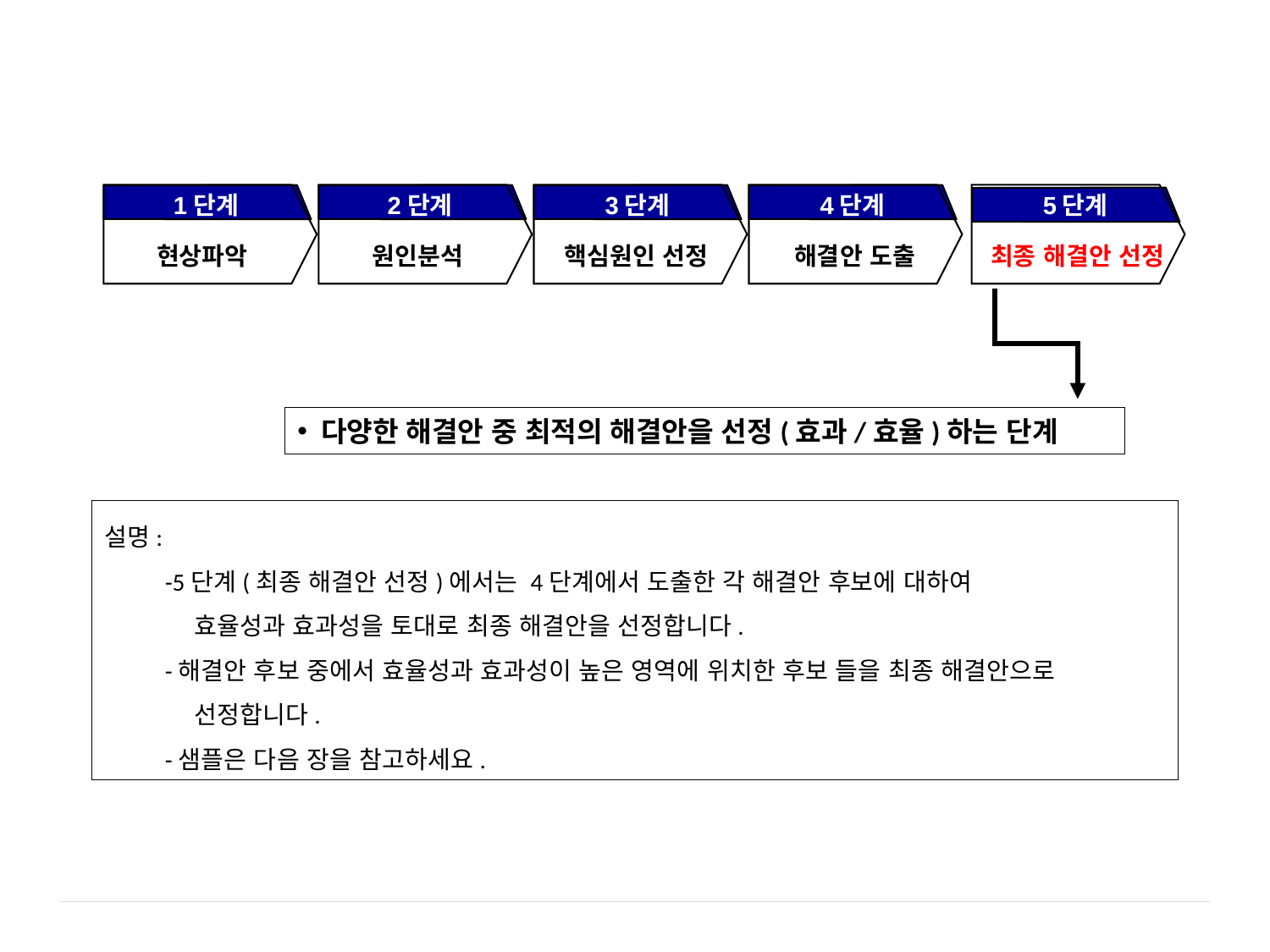

1단계
2단계
3단계
4단계

현상파악
원인분석
해결안 도출
핵심원인 선정
5단계

최종 해결안 선정

다양한 해결안 중 최적의 해결안을 선정(효과/효율)하는 단계
설명:
           -5단계(최종 해결안 선정)에서는 4단계에서 도출한 각 해결안 후보에 대하여
            효율성과 효과성을 토대로 최종 해결안을 선정합니다.
           -해결안 후보 중에서 효율성과 효과성이 높은 영역에 위치한 후보 들을 최종 해결안으로
            선정합니다.
           -샘플은 다음 장을 참고하세요.